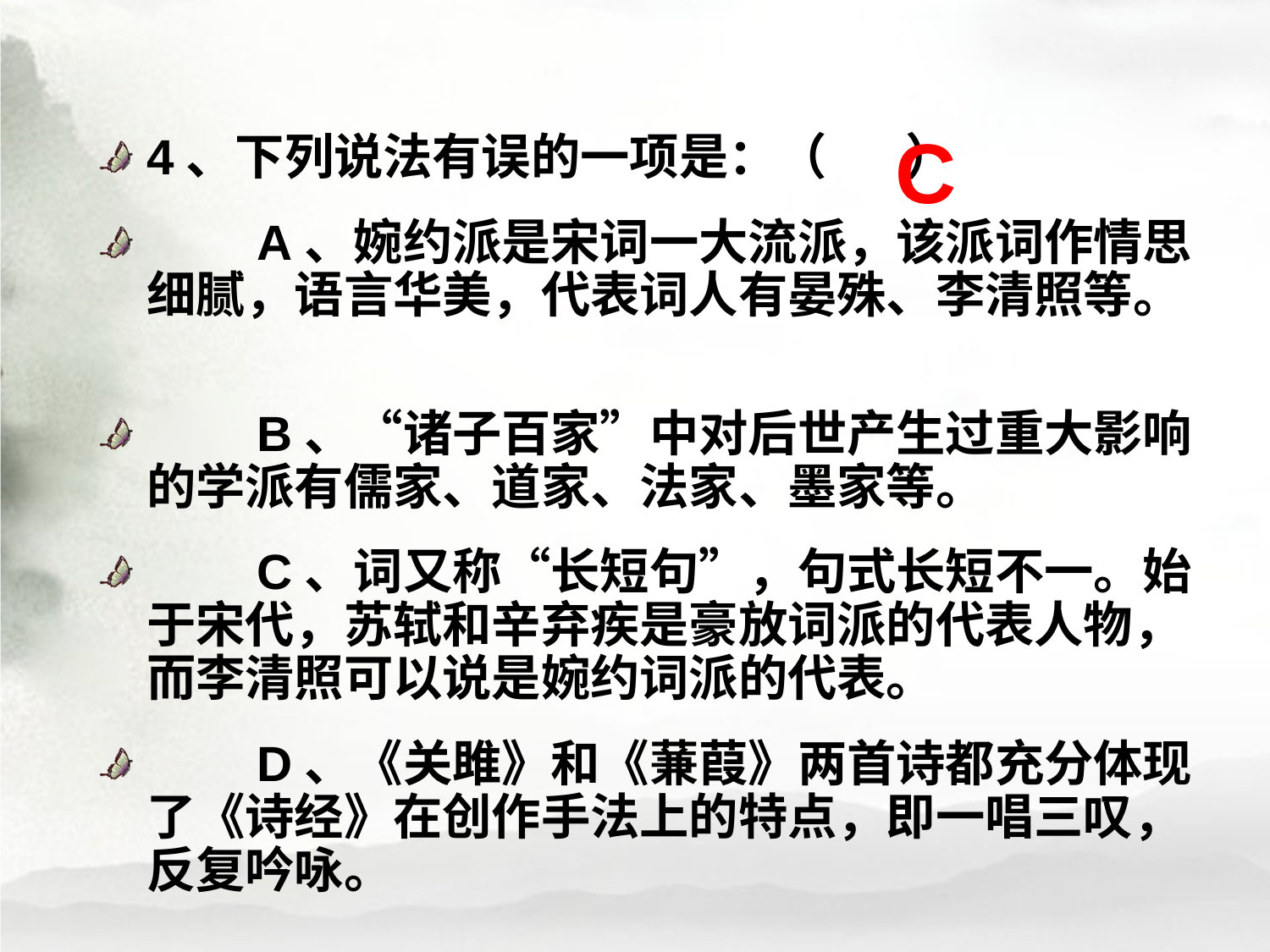

#
C
4、下列说法有误的一项是：（       ）
　　A、婉约派是宋词一大流派，该派词作情思细腻，语言华美，代表词人有晏殊、李清照等。
　　B、“诸子百家”中对后世产生过重大影响的学派有儒家、道家、法家、墨家等。
　　C、词又称“长短句”，句式长短不一。始于宋代，苏轼和辛弃疾是豪放词派的代表人物，而李清照可以说是婉约词派的代表。
　　D、《关雎》和《蒹葭》两首诗都充分体现了《诗经》在创作手法上的特点，即一唱三叹，反复吟咏。